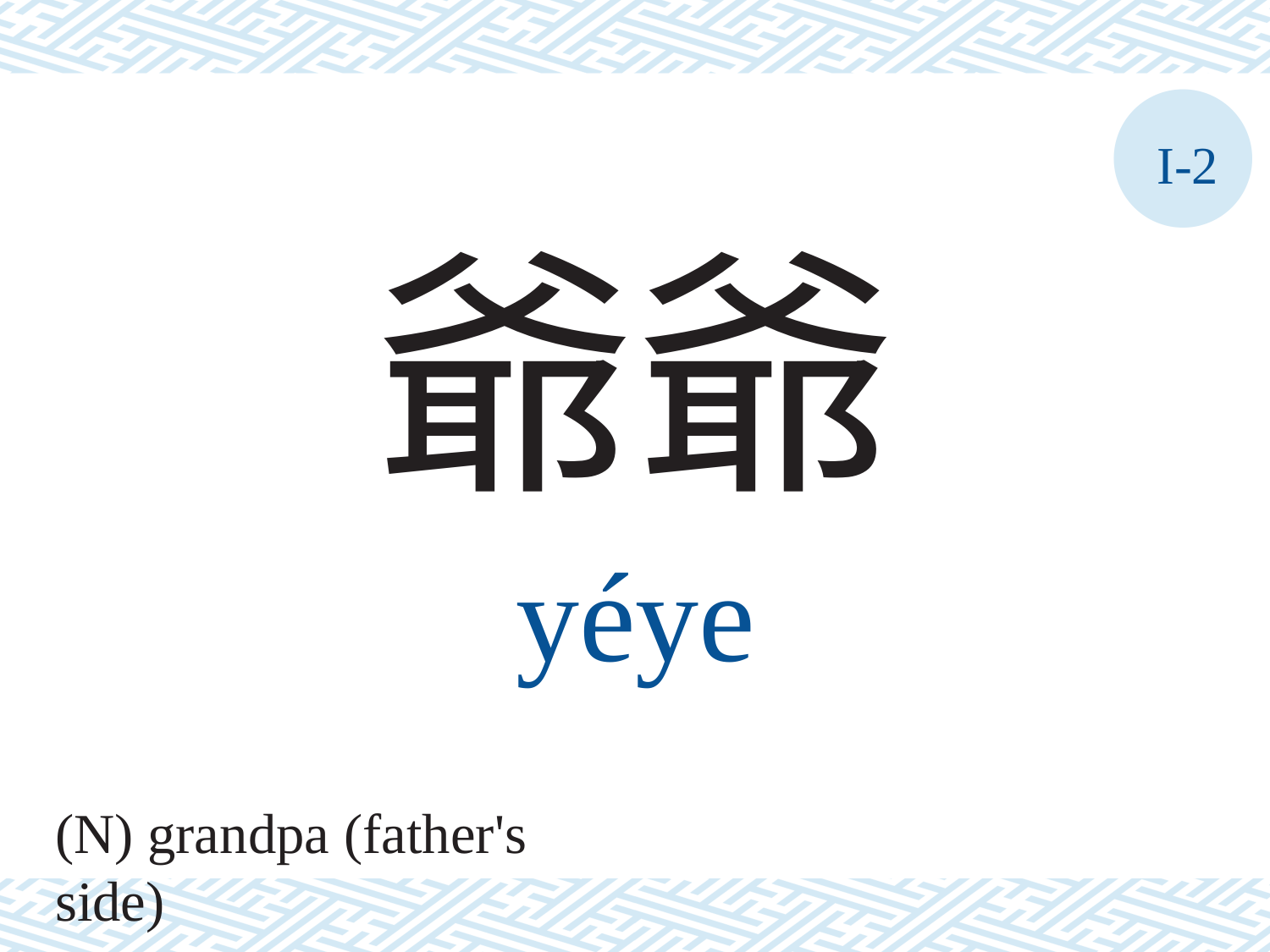

I-2
爺爺
yéye
(N) grandpa (father's side)